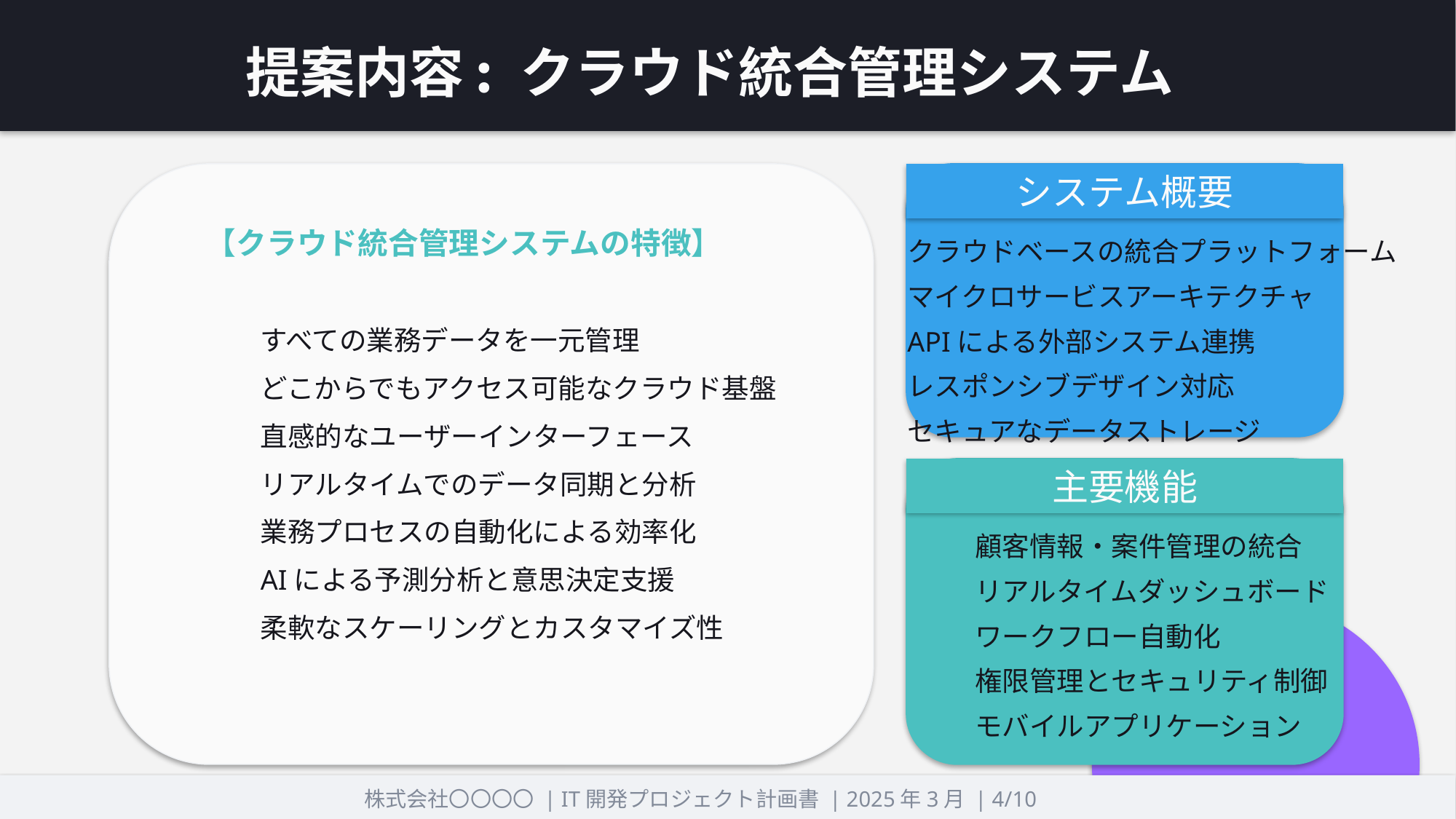

提案内容: クラウド統合管理システム
#

システム概要

【クラウド統合管理システムの特徴】

すべての業務データを一元管理
どこからでもアクセス可能なクラウド基盤
直感的なユーザーインターフェース
リアルタイムでのデータ同期と分析
業務プロセスの自動化による効率化
AIによる予測分析と意思決定支援
柔軟なスケーリングとカスタマイズ性
クラウドベースの統合プラットフォーム
マイクロサービスアーキテクチャ
APIによる外部システム連携
レスポンシブデザイン対応
セキュアなデータストレージ

主要機能
顧客情報・案件管理の統合
リアルタイムダッシュボード
ワークフロー自動化
権限管理とセキュリティ制御
モバイルアプリケーション

株式会社〇〇〇〇 | IT開発プロジェクト計画書 | 2025年3月 | 4/10